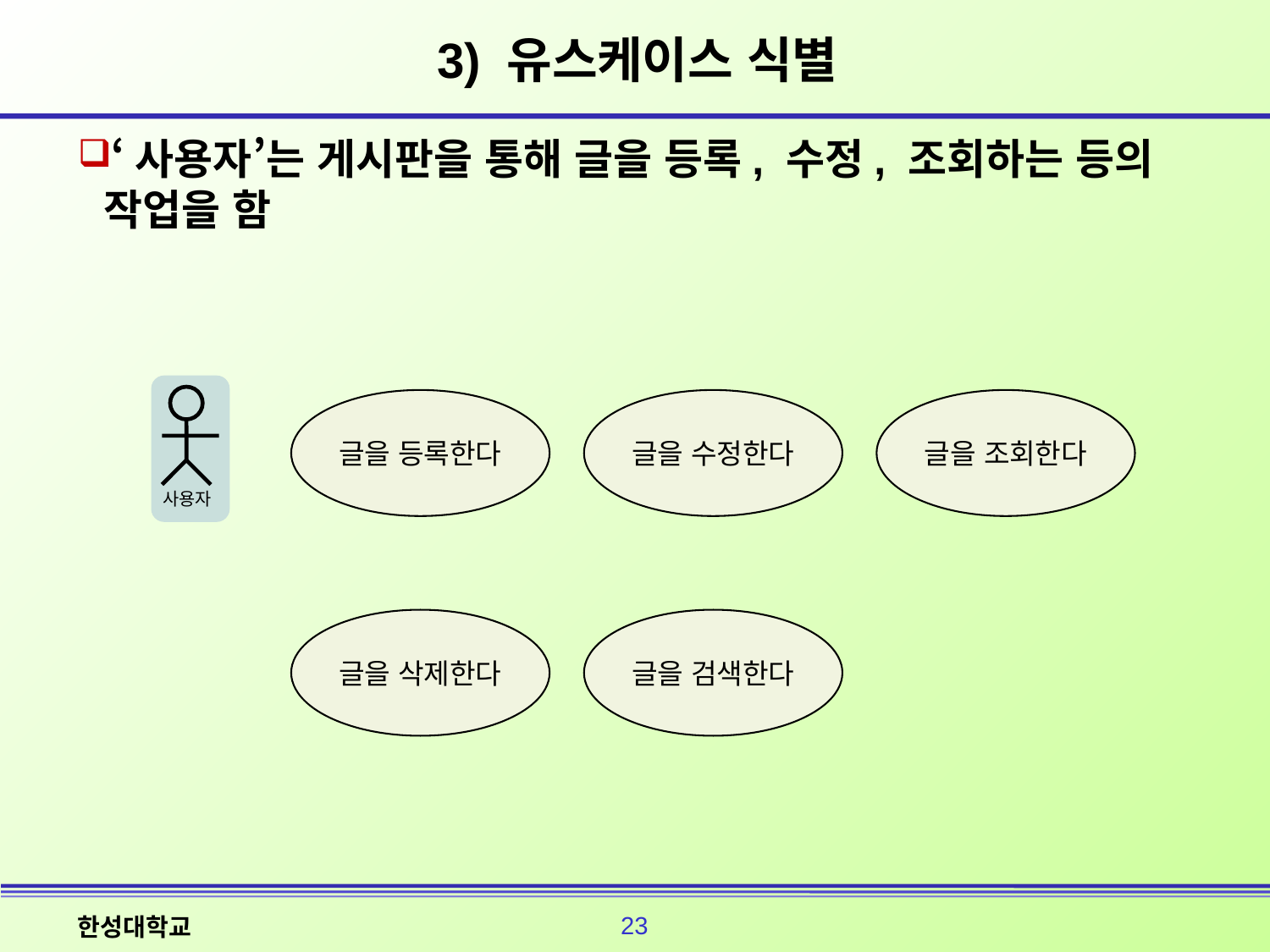

# 3) 유스케이스 식별
‘사용자’는 게시판을 통해 글을 등록, 수정, 조회하는 등의 작업을 함

글을 등록한다
글을 수정한다
글을 조회한다
사용자
글을 삭제한다
글을 검색한다